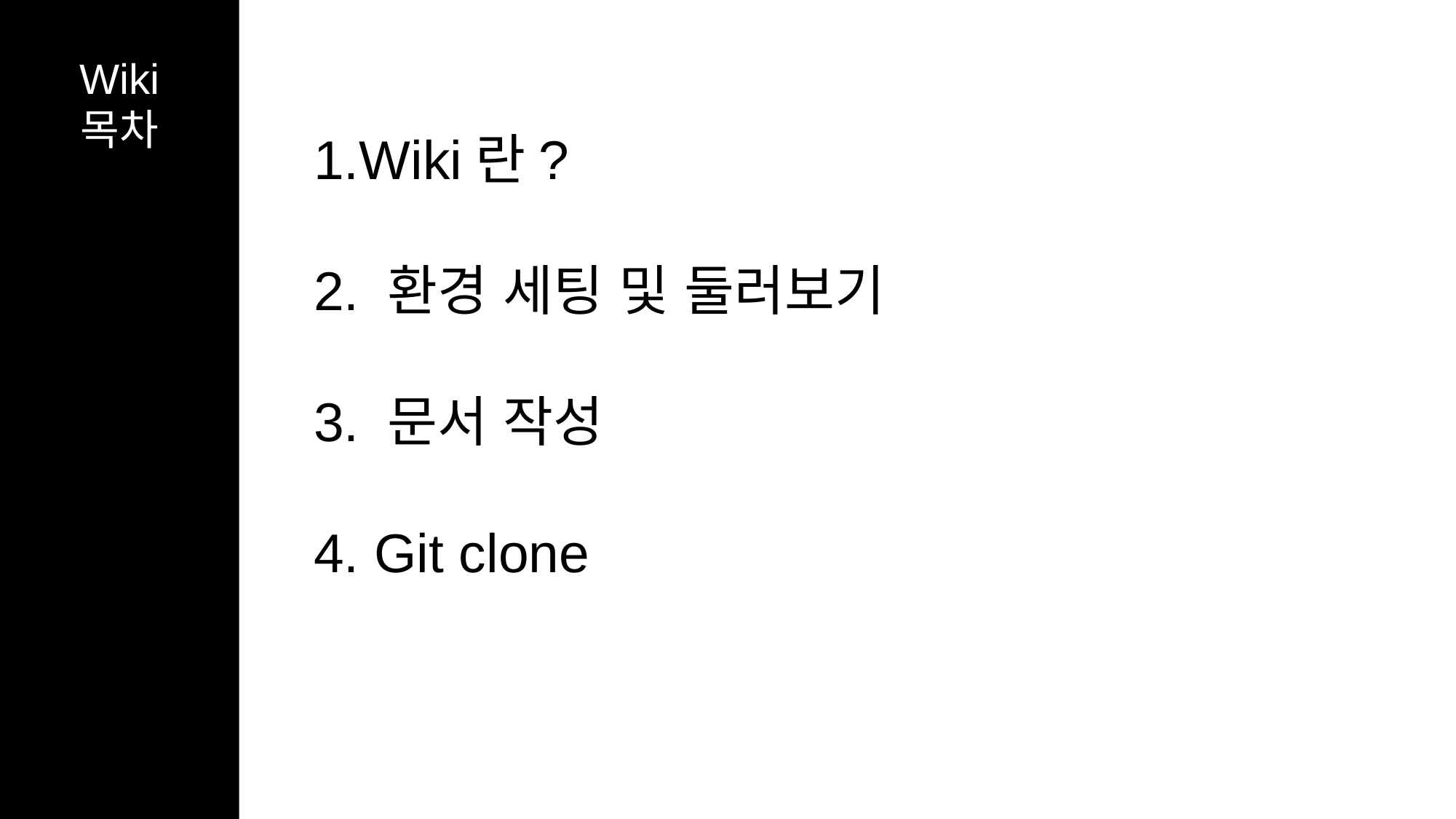

Wiki
목차
Wiki란?

 환경 세팅 및 둘러보기

 문서 작성

4. Git clone